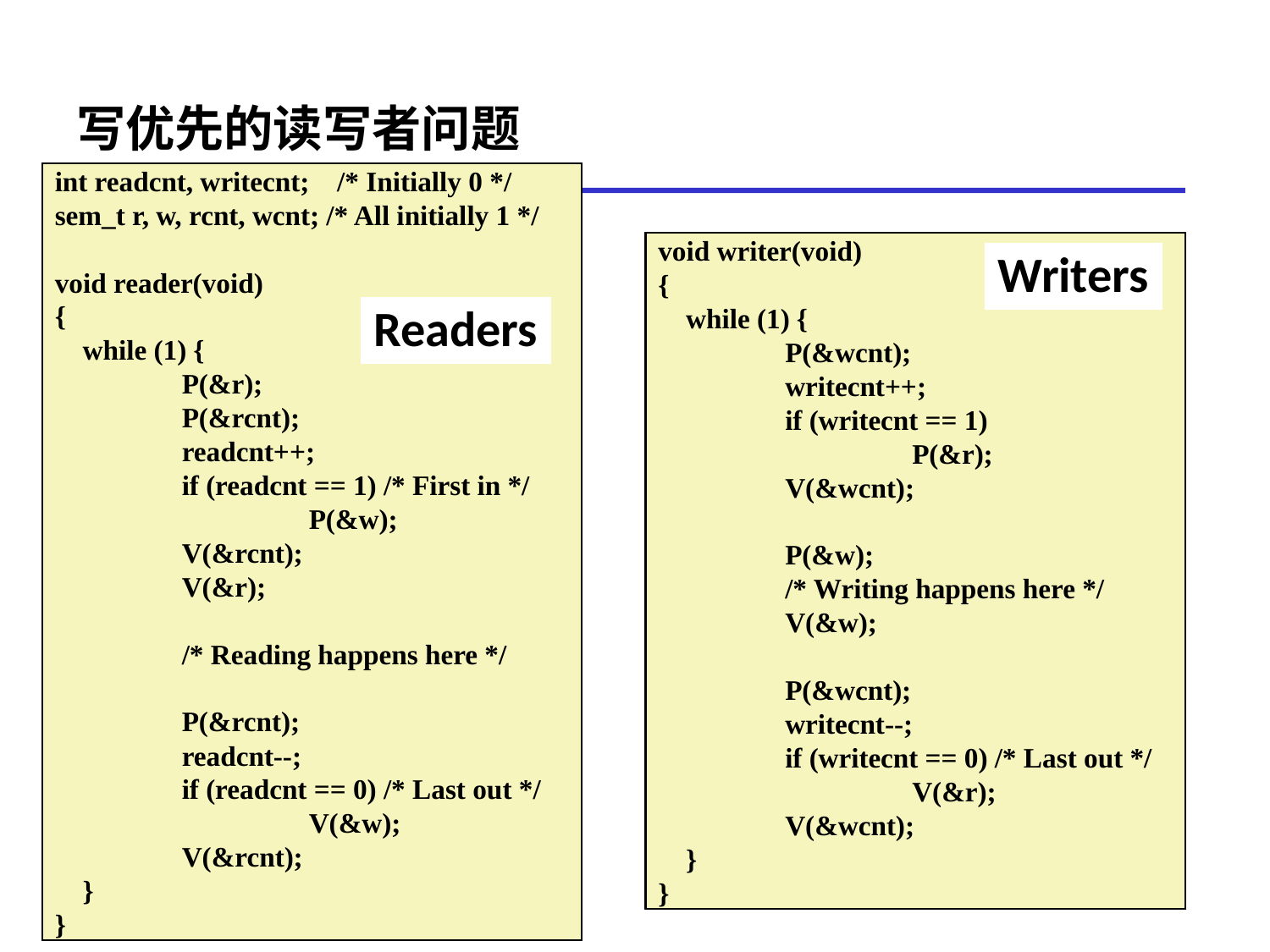

# 写优先的读写者问题
int readcnt, writecnt;    /* Initially 0 */
sem_t r, w, rcnt, wcnt; /* All initially 1 */

void reader(void)
{
    while (1) {
    	P(&r);
	P(&rcnt);
    	readcnt++;
    	if (readcnt == 1) /* First in */
      		P(&w);
    	V(&rcnt);
	V(&r);

    	/* Reading happens here */

    	P(&rcnt);
    	readcnt--;
    	if (readcnt == 0) /* Last out */
      		V(&w);
    	V(&rcnt);
    }
}
void writer(void)
{
    while (1) {
    	P(&wcnt);
	writecnt++;
    	if (writecnt == 1)
      		P(&r);
    	V(&wcnt);

	P(&w);
    	/* Writing happens here */
	V(&w);

    	P(&wcnt);
    	writecnt--;
    	if (writecnt == 0) /* Last out */
      		V(&r);
    	V(&wcnt);
    }
}
Writers
Readers
55